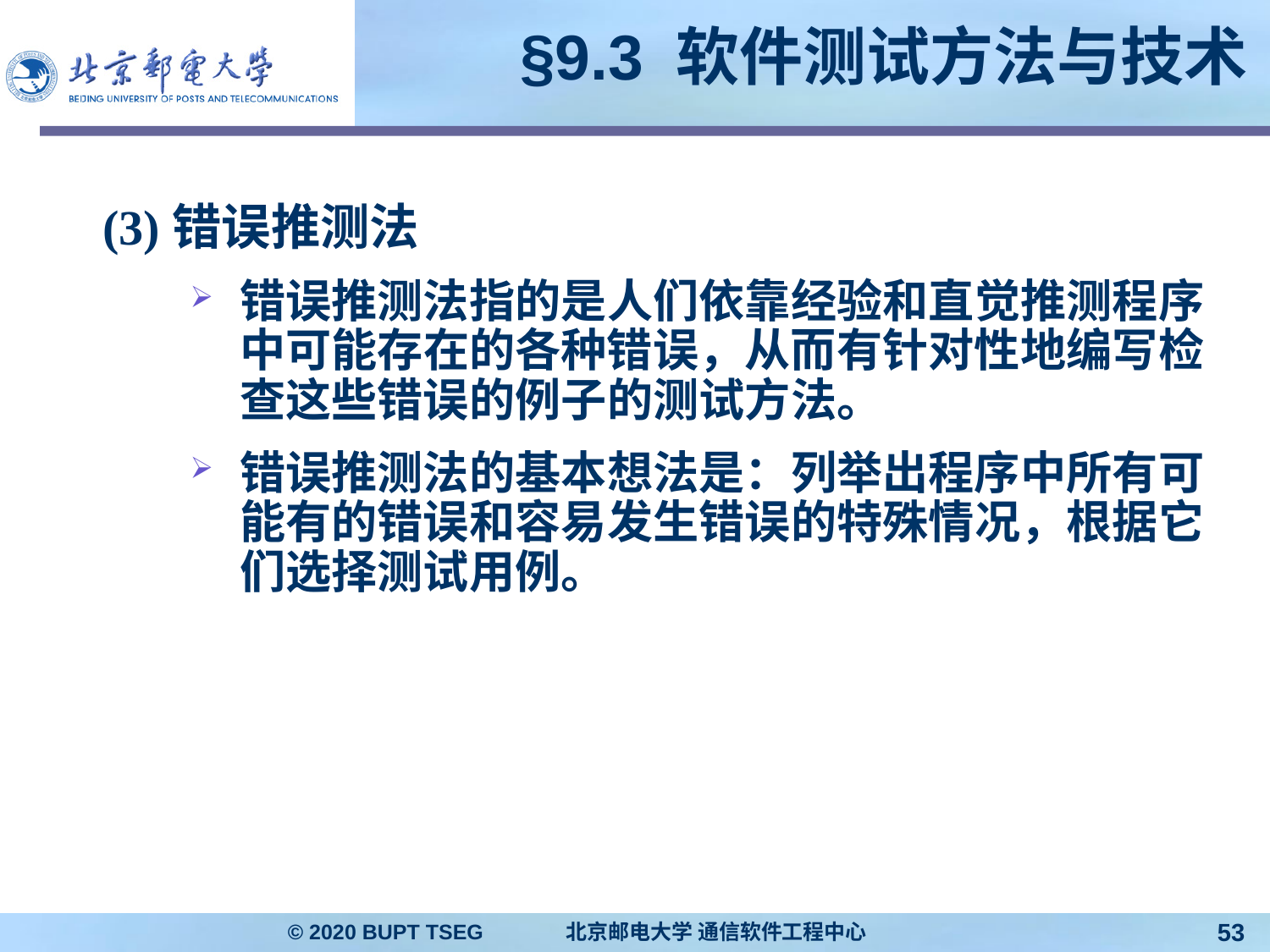

# §9.3 软件测试方法与技术
(3)错误推测法
错误推测法指的是人们依靠经验和直觉推测程序中可能存在的各种错误，从而有针对性地编写检查这些错误的例子的测试方法。
错误推测法的基本想法是：列举出程序中所有可能有的错误和容易发生错误的特殊情况，根据它们选择测试用例。
© 2020 BUPT TSEG             北京邮电大学 通信软件工程中心